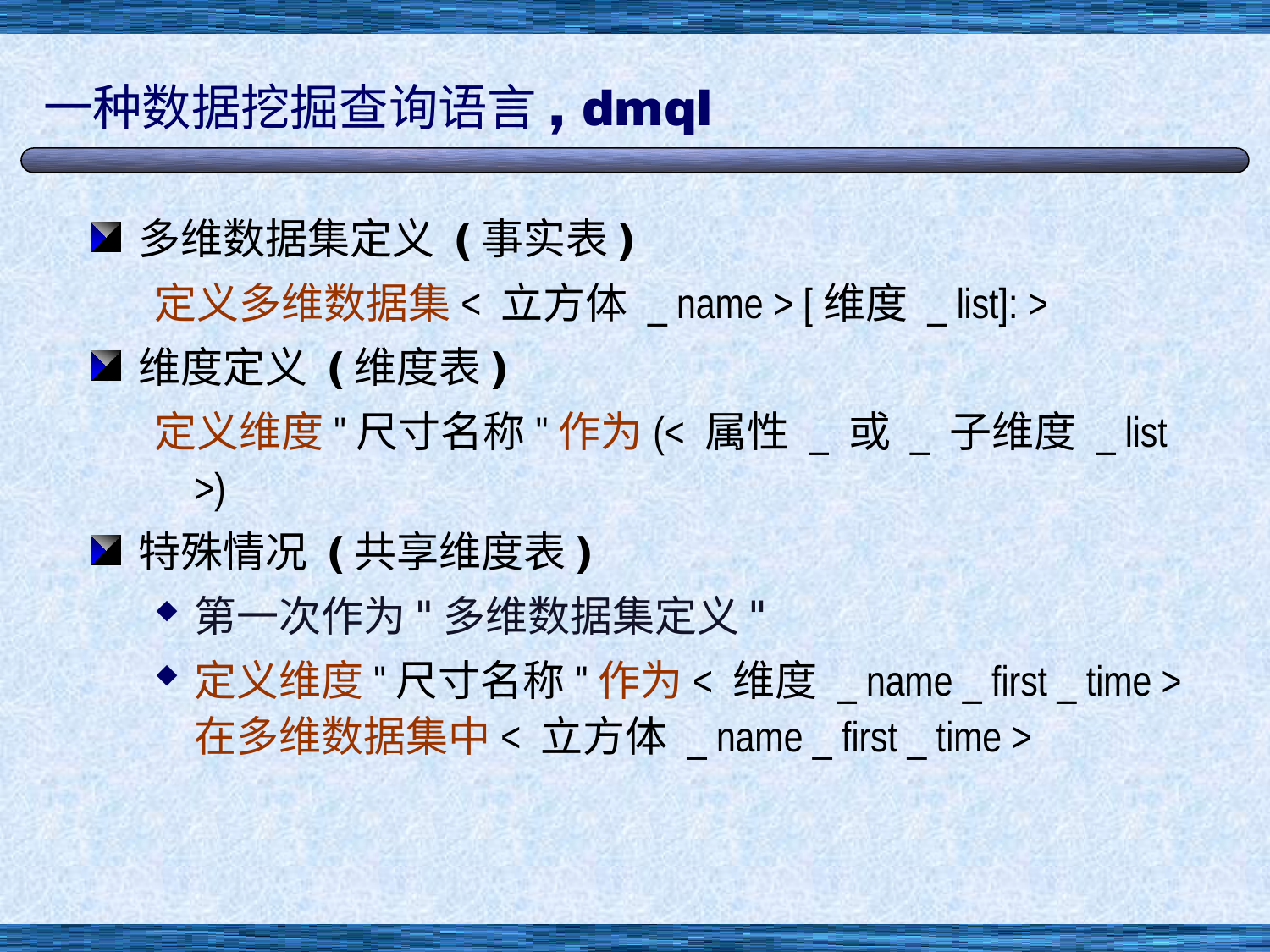

# 一种数据挖掘查询语言, dmql
多维数据集定义 (事实表)
定义多维数据集< 立方体 _ name > [维度 _ list]: >
维度定义 (维度表)
定义维度"尺寸名称"作为(< 属性 _ 或 _ 子维度 _ list >)
特殊情况 (共享维度表)
第一次作为"多维数据集定义"
定义维度"尺寸名称"作为< 维度 _ name _ first _ time >在多维数据集中< 立方体 _ name _ first _ time >